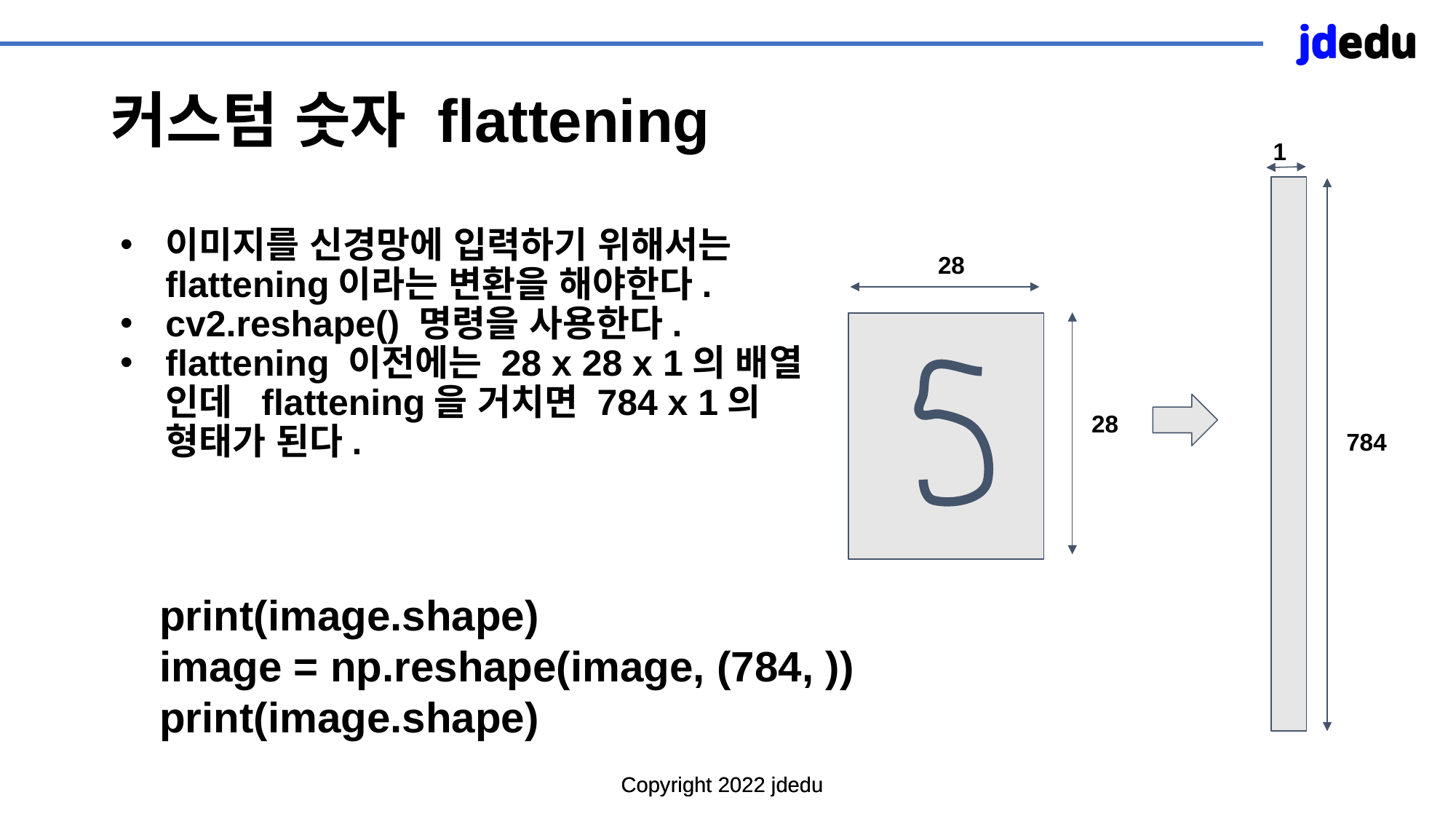

# 커스텀 숫자 flattening
1

이미지를 신경망에 입력하기 위해서는 flattening이라는 변환을 해야한다.
cv2.reshape() 명령을 사용한다.
flattening 이전에는 28 x 28 x 1의 배열 인데  flattening을 거치면 784 x 1의 형태가 된다.
28

28
784
print(image.shape)
image = np.reshape(image, (784, ))
print(image.shape)